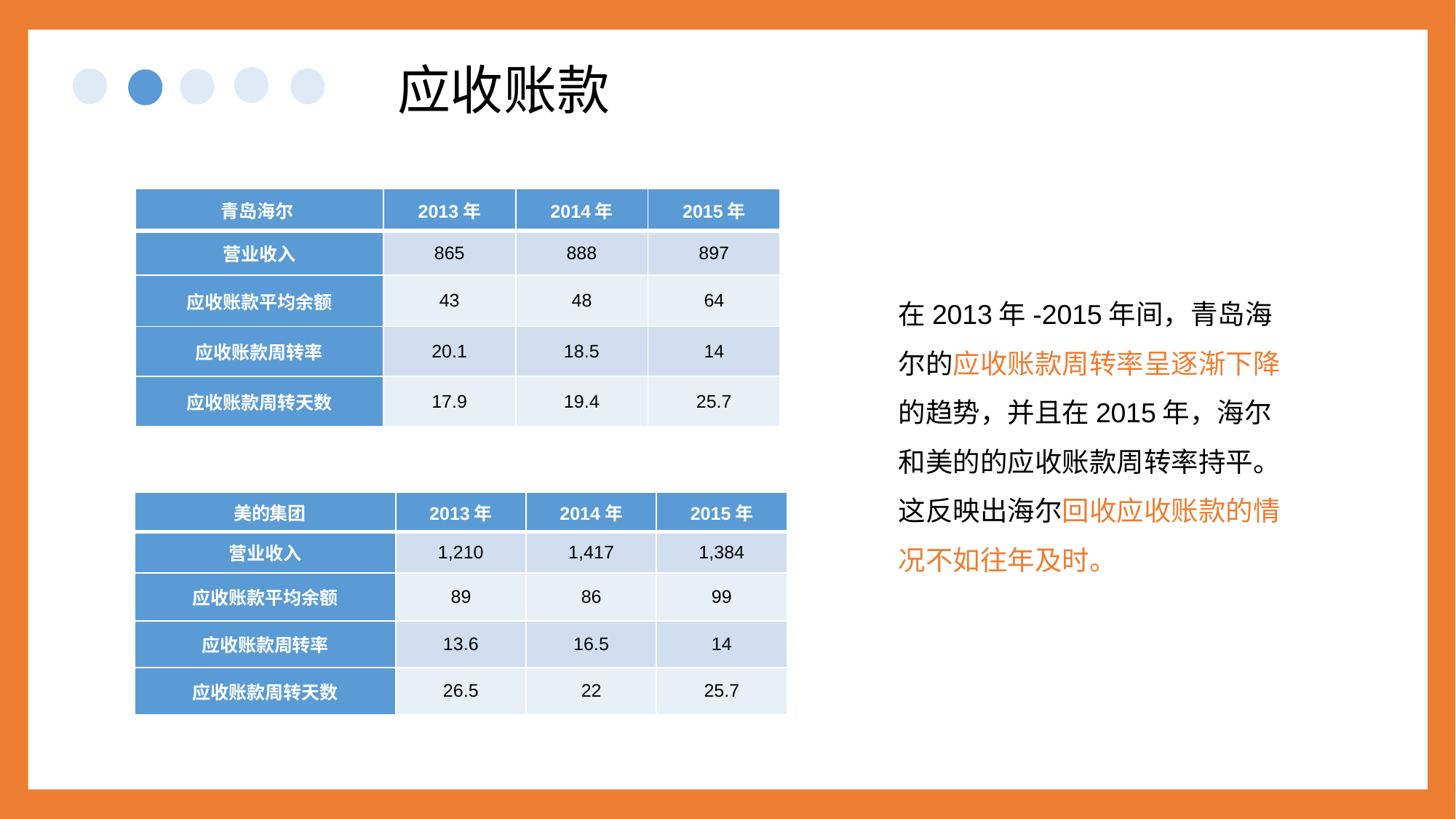

应收账款

| 青岛海尔 | 2013年 | 2014年 | 2015年 |
| --- | --- | --- | --- |
| 营业收入 | 865 | 888 | 897 |
| 应收账款平均余额 | 43 | 48 | 64 |
| 应收账款周转率 | 20.1 | 18.5 | 14 |
| 应收账款周转天数 | 17.9 | 19.4 | 25.7 |
在2013年-2015年间，青岛海尔的应收账款周转率呈逐渐下降的趋势，并且在2015年，海尔和美的的应收账款周转率持平。这反映出海尔回收应收账款的情况不如往年及时。
| 美的集团 | 2013年 | 2014年 | 2015年 |
| --- | --- | --- | --- |
| 营业收入 | 1,210 | 1,417 | 1,384 |
| 应收账款平均余额 | 89 | 86 | 99 |
| 应收账款周转率 | 13.6 | 16.5 | 14 |
| 应收账款周转天数 | 26.5 | 22 | 25.7 |